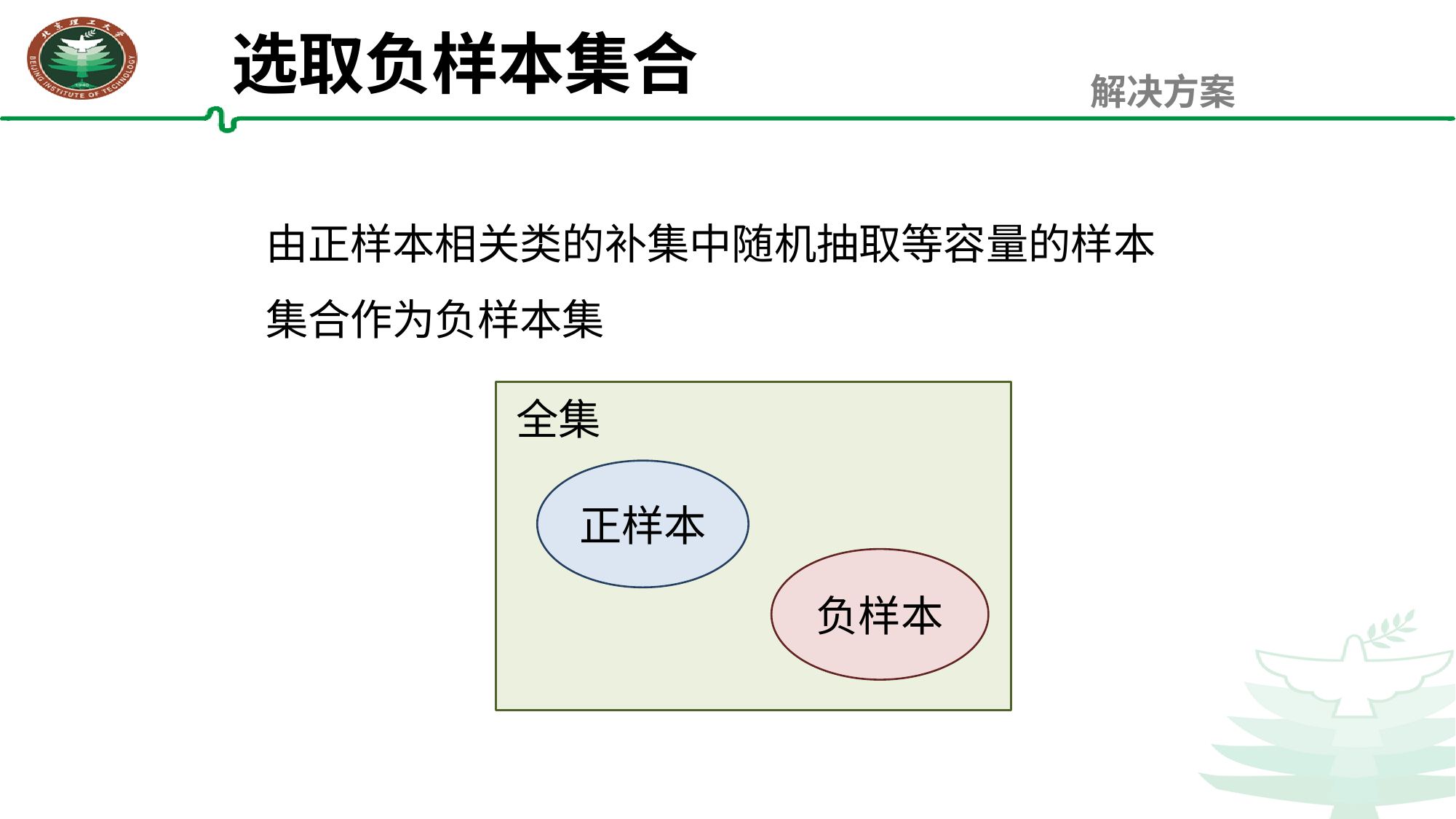

选取负样本集合
解决方案
由正样本相关类的补集中随机抽取等容量的样本集合作为负样本集

全集
正样本
负样本